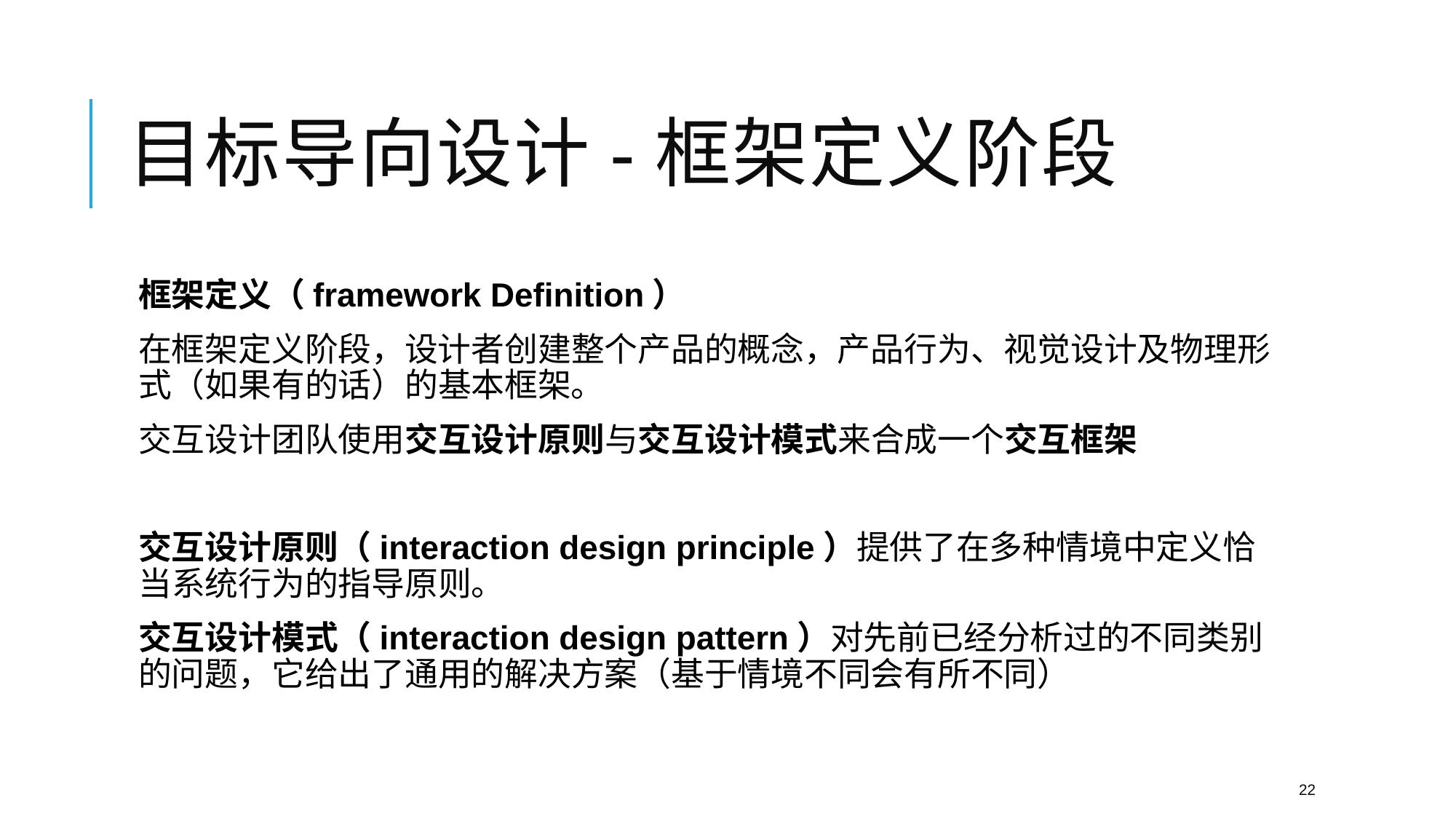

22
# 目标导向设计-框架定义阶段
框架定义（framework Definition）
在框架定义阶段，设计者创建整个产品的概念，产品行为、视觉设计及物理形式（如果有的话）的基本框架。
交互设计团队使用交互设计原则与交互设计模式来合成一个交互框架

交互设计原则（interaction design principle）提供了在多种情境中定义恰当系统行为的指导原则。
交互设计模式（interaction design pattern）对先前已经分析过的不同类别的问题，它给出了通用的解决方案（基于情境不同会有所不同）